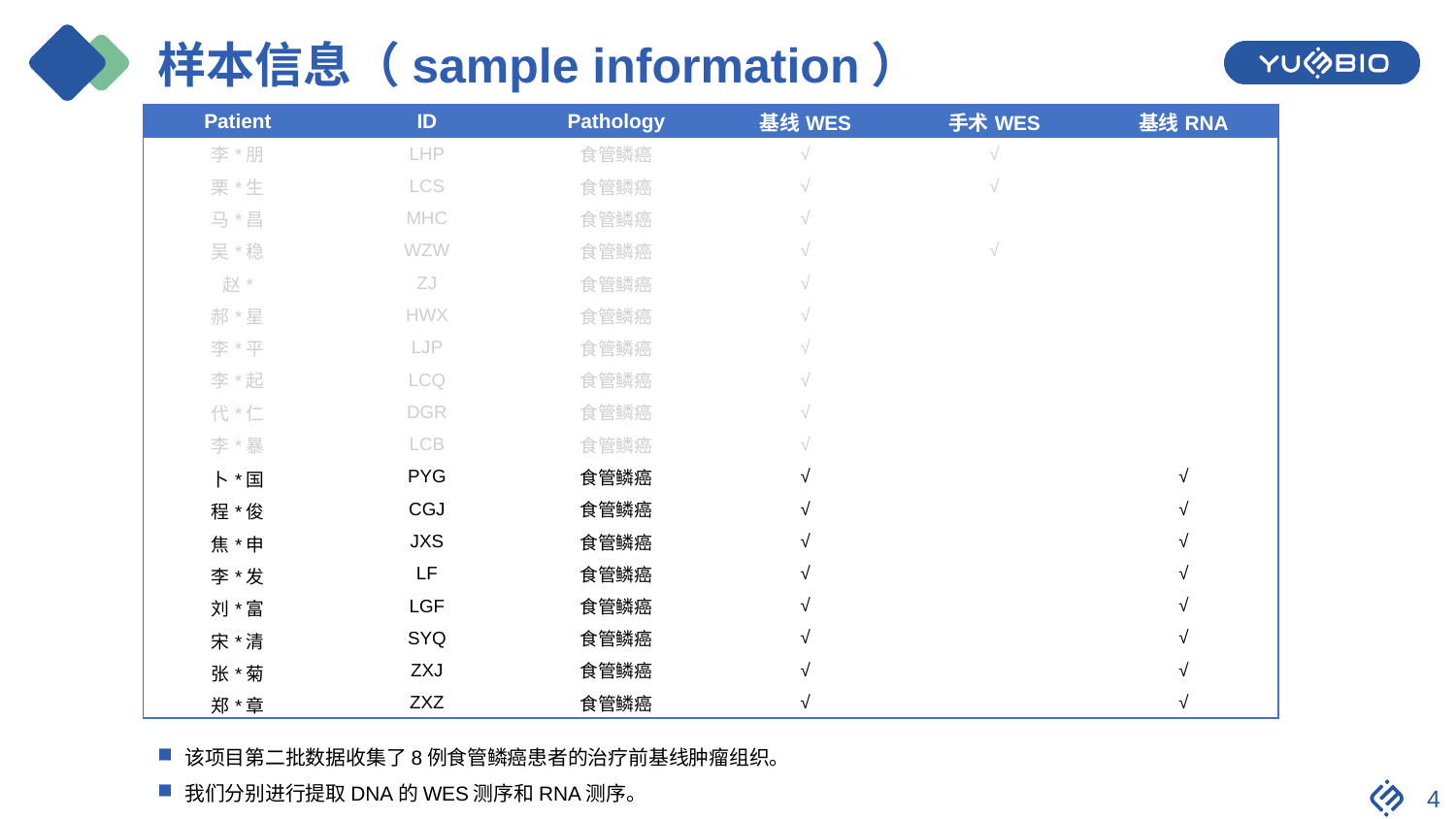

# 样本信息（sample information）
| Patient | ID | Pathology | 基线WES | 手术WES | 基线RNA |
| --- | --- | --- | --- | --- | --- |
| 李\*朋 | LHP | 食管鳞癌 | √ | √ |  |
| 栗\*生 | LCS | 食管鳞癌 | √ | √ |  |
| 马\*昌 | MHC | 食管鳞癌 | √ |  |  |
| 吴\*稳 | WZW | 食管鳞癌 | √ | √ |  |
| 赵\* | ZJ | 食管鳞癌 | √ |  |  |
| 郝\*星 | HWX | 食管鳞癌 | √ |  |  |
| 李\*平 | LJP | 食管鳞癌 | √ |  |  |
| 李\*起 | LCQ | 食管鳞癌 | √ |  |  |
| 代\*仁 | DGR | 食管鳞癌 | √ |  |  |
| 李\*暴 | LCB | 食管鳞癌 | √ |  |  |
| 卜\*国 | PYG | 食管鳞癌 | √ |  | √ |
| 程\*俊 | CGJ | 食管鳞癌 | √ |  | √ |
| 焦\*申 | JXS | 食管鳞癌 | √ |  | √ |
| 李\*发 | LF | 食管鳞癌 | √ |  | √ |
| 刘\*富 | LGF | 食管鳞癌 | √ |  | √ |
| 宋\*清 | SYQ | 食管鳞癌 | √ |  | √ |
| 张\*菊 | ZXJ | 食管鳞癌 | √ |  | √ |
| 郑\*章 | ZXZ | 食管鳞癌 | √ |  | √ |
该项目第二批数据收集了8例食管鳞癌患者的治疗前基线肿瘤组织。
我们分别进行提取DNA的WES测序和RNA测序。